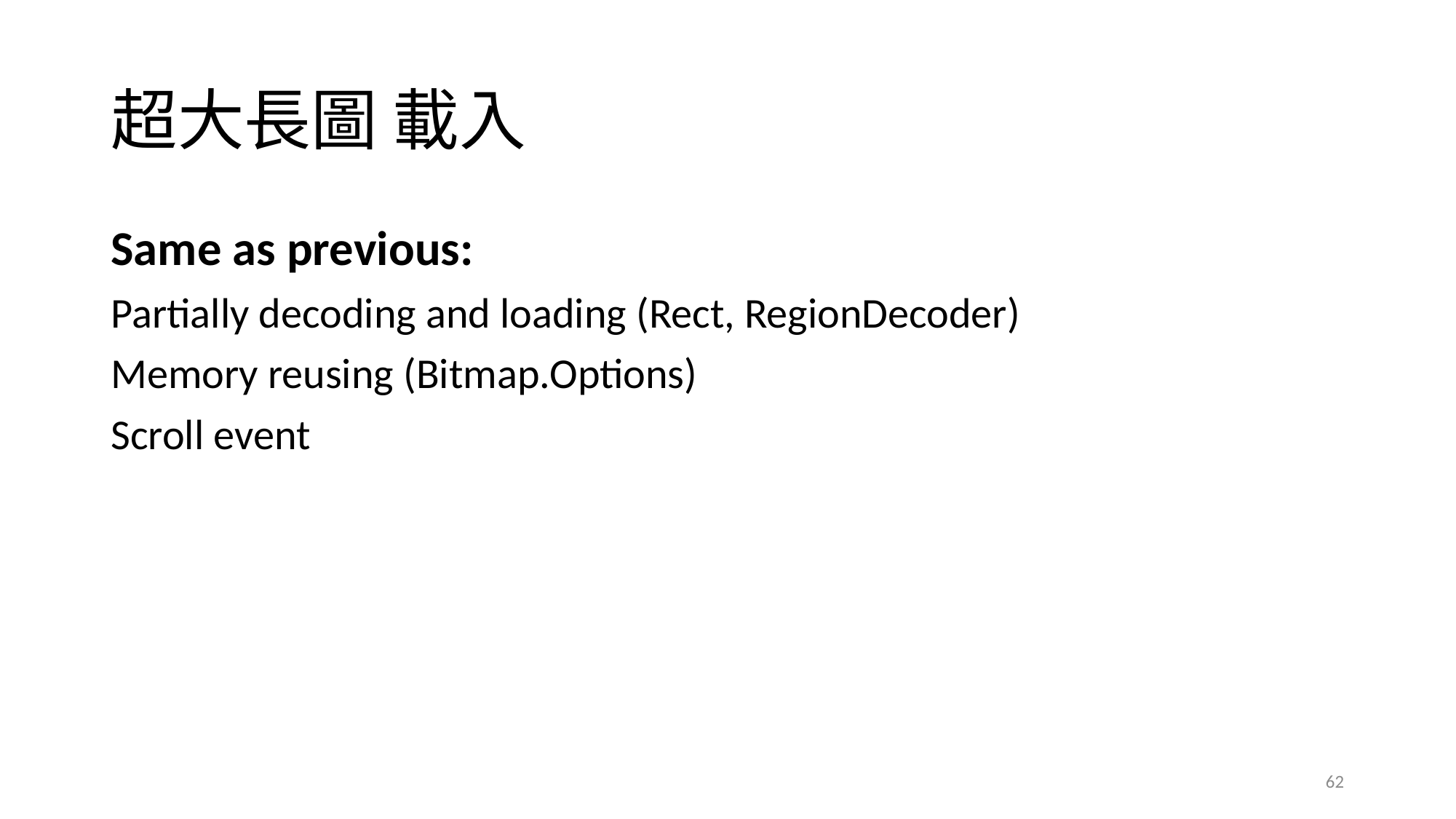

# 超大長圖 載入
Same as previous:
Partially decoding and loading (Rect, RegionDecoder)
Memory reusing (Bitmap.Options)
Scroll event
62